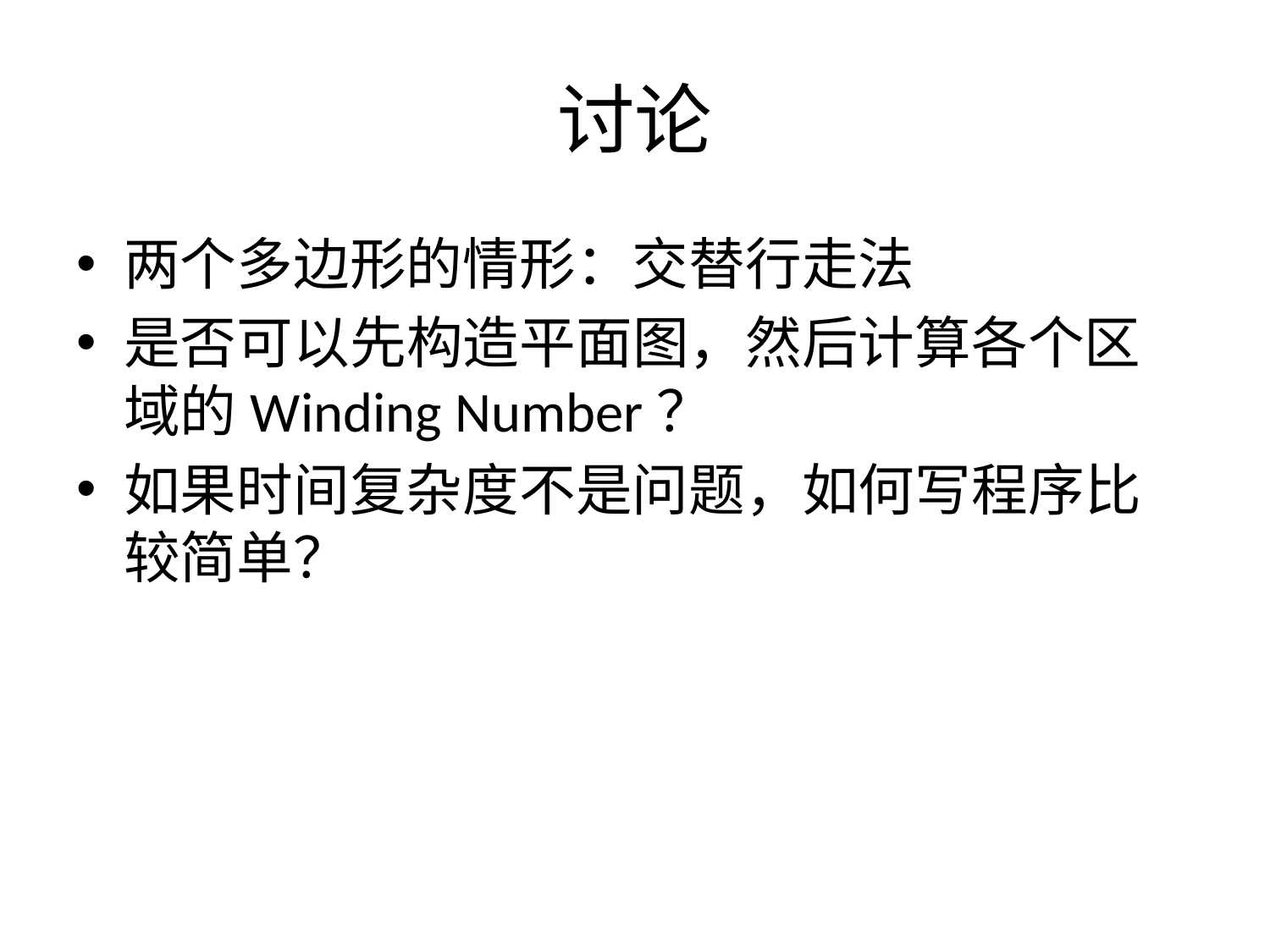

# 讨论
两个多边形的情形：交替行走法
是否可以先构造平面图，然后计算各个区域的Winding Number？
如果时间复杂度不是问题，如何写程序比较简单？